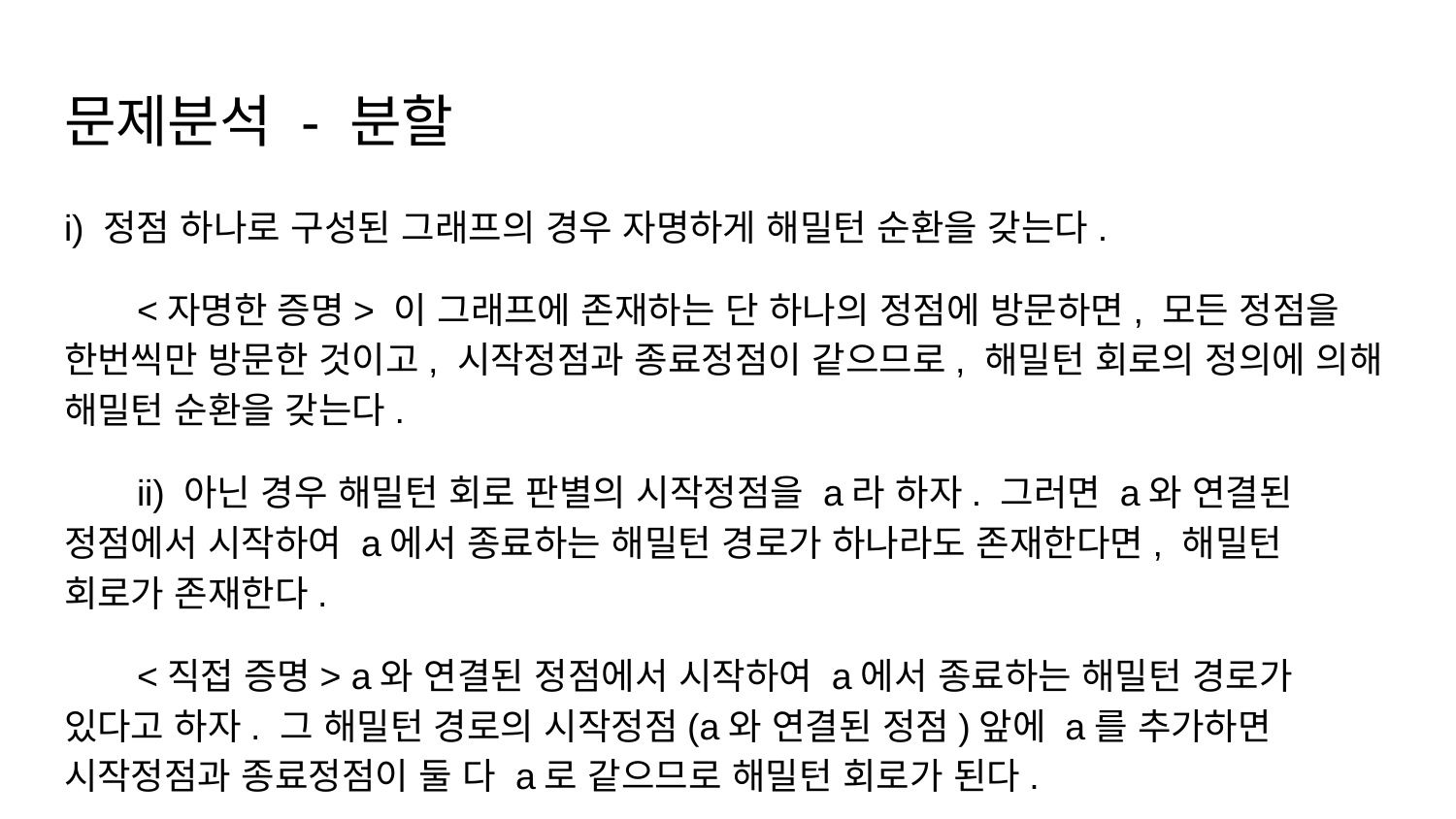

# 문제분석 - 분할
i) 정점 하나로 구성된 그래프의 경우 자명하게 해밀턴 순환을 갖는다.
<자명한 증명> 이 그래프에 존재하는 단 하나의 정점에 방문하면, 모든 정점을 한번씩만 방문한 것이고, 시작정점과 종료정점이 같으므로, 해밀턴 회로의 정의에 의해 해밀턴 순환을 갖는다.
ii) 아닌 경우 해밀턴 회로 판별의 시작정점을 a라 하자. 그러면 a와 연결된 정점에서 시작하여 a에서 종료하는 해밀턴 경로가 하나라도 존재한다면, 해밀턴 회로가 존재한다.
<직접 증명> a와 연결된 정점에서 시작하여 a에서 종료하는 해밀턴 경로가 있다고 하자. 그 해밀턴 경로의 시작정점(a와 연결된 정점)앞에 a를 추가하면 시작정점과 종료정점이 둘 다 a로 같으므로 해밀턴 회로가 된다.